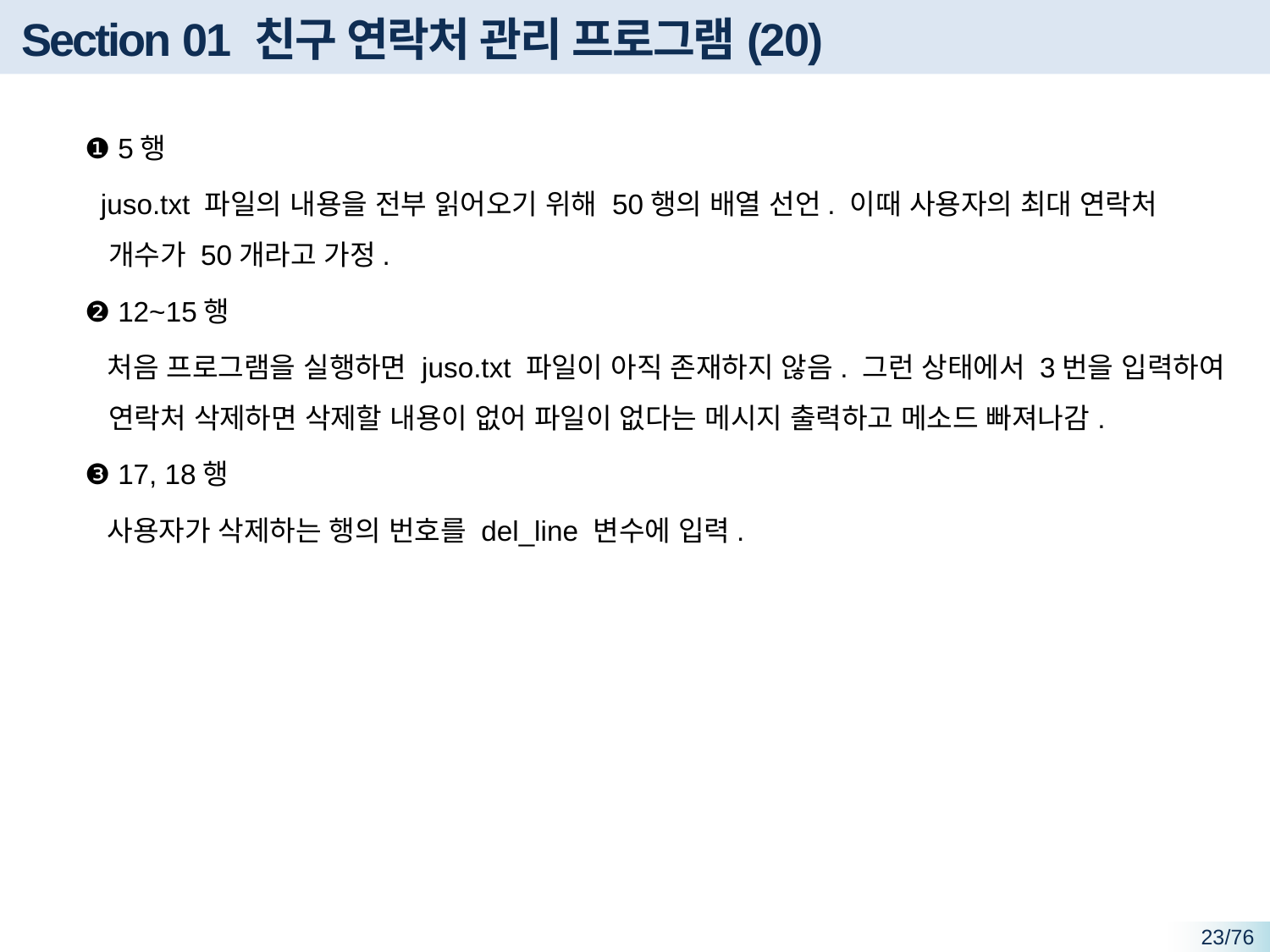

# Section 01 친구 연락처 관리 프로그램(20)
❶ 5행
  juso.txt 파일의 내용을 전부 읽어오기 위해 50행의 배열 선언. 이때 사용자의 최대 연락처 개수가 50개라고 가정.
❷ 12~15행
  처음 프로그램을 실행하면 juso.txt 파일이 아직 존재하지 않음. 그런 상태에서 3번을 입력하여 연락처 삭제하면 삭제할 내용이 없어 파일이 없다는 메시지 출력하고 메소드 빠져나감.
❸ 17, 18행
  사용자가 삭제하는 행의 번호를 del_line 변수에 입력.